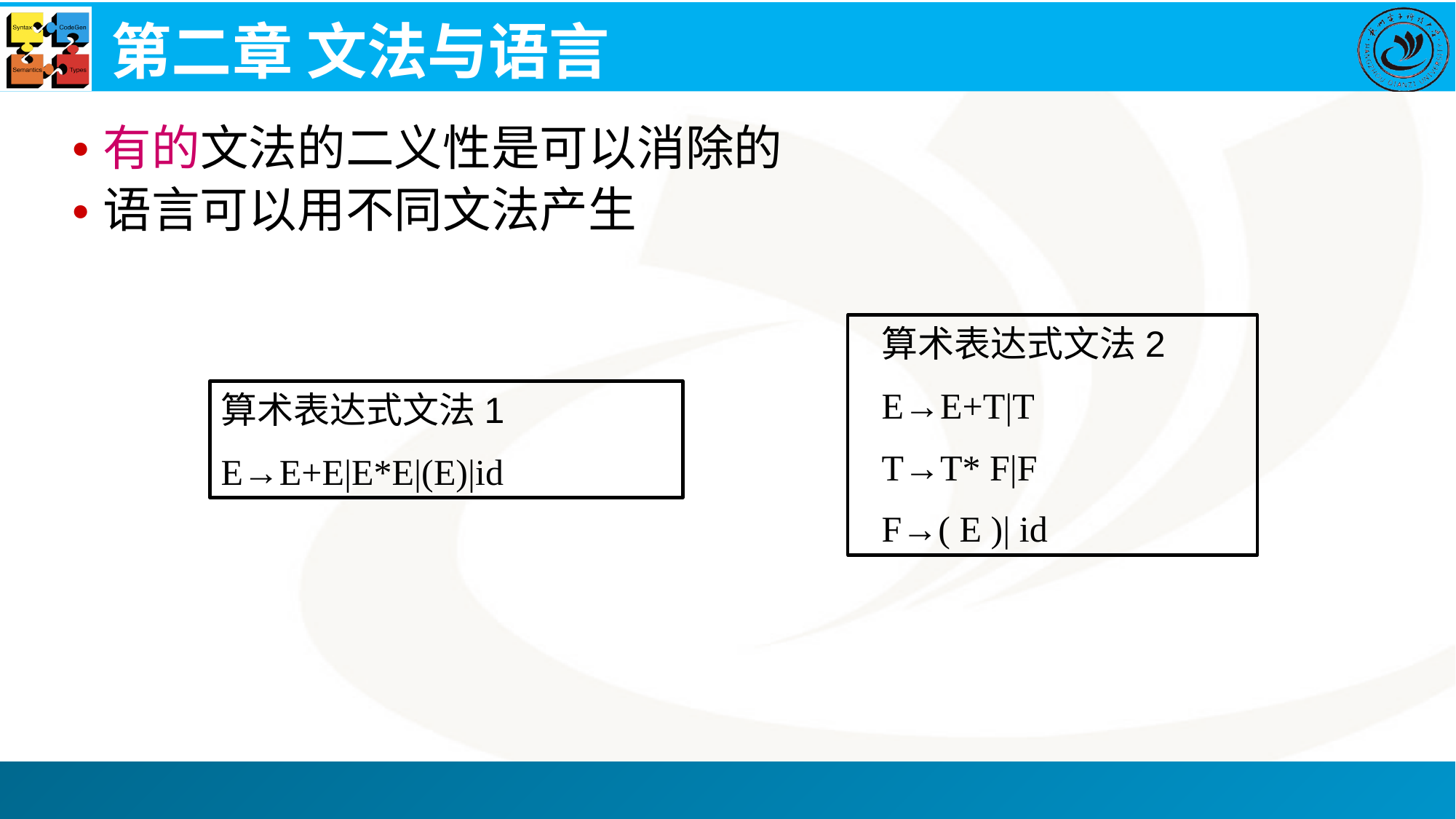

# 第二章 文法与语言
有的文法的二义性是可以消除的
语言可以用不同文法产生

算术表达式文法2
E→E+T|T
T→T* F|F
F→( E )| id
算术表达式文法1
E→E+E|E*E|(E)|id
12